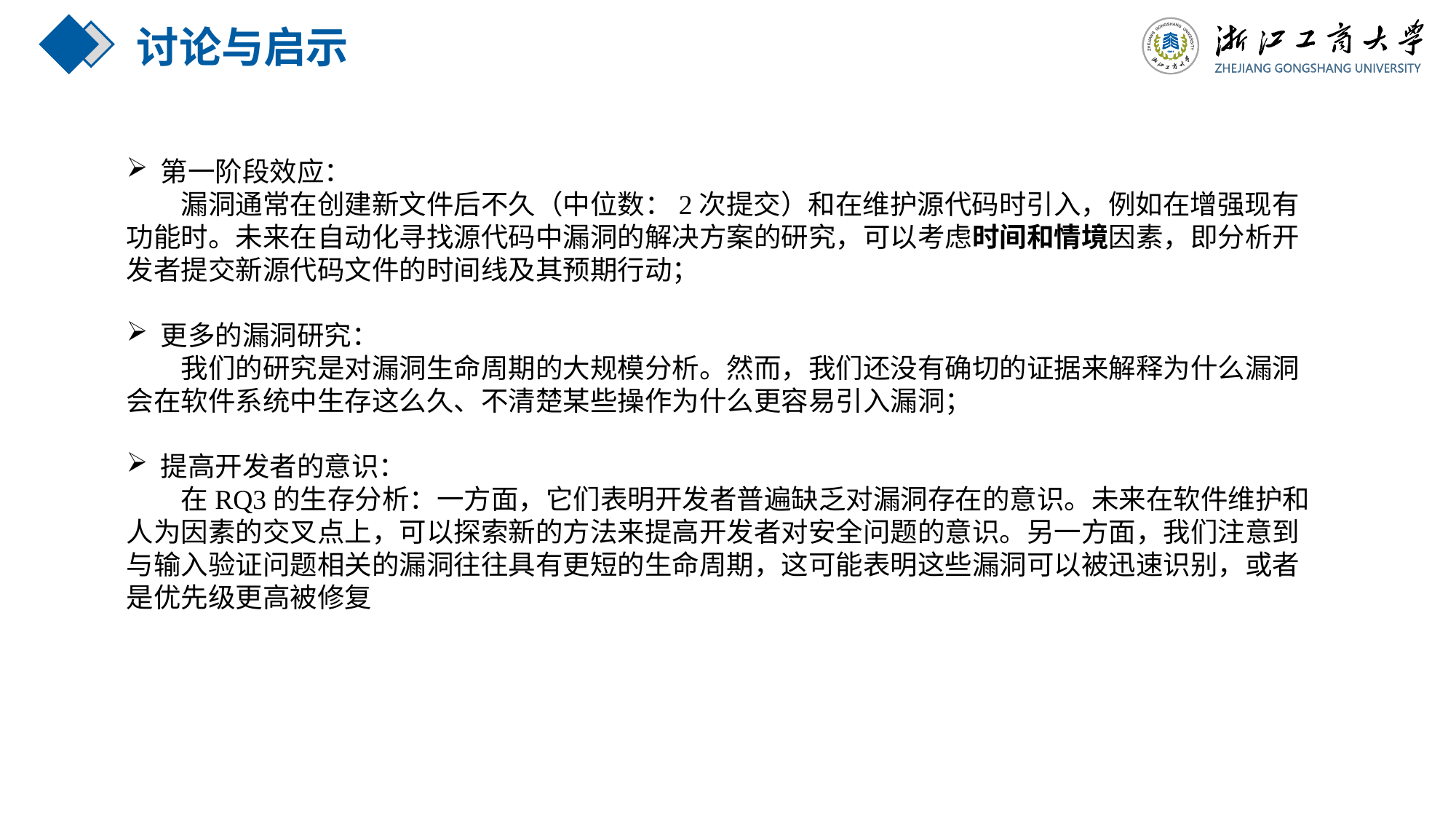

讨论与启示

第一阶段效应：
漏洞通常在创建新文件后不久（中位数：2次提交）和在维护源代码时引入，例如在增强现有功能时。未来在自动化寻找源代码中漏洞的解决方案的研究，可以考虑时间和情境因素，即分析开发者提交新源代码文件的时间线及其预期行动；

更多的漏洞研究：
我们的研究是对漏洞生命周期的大规模分析。然而，我们还没有确切的证据来解释为什么漏洞会在软件系统中生存这么久、不清楚某些操作为什么更容易引入漏洞；

提高开发者的意识：
在RQ3的生存分析：一方面，它们表明开发者普遍缺乏对漏洞存在的意识。未来在软件维护和人为因素的交叉点上，可以探索新的方法来提高开发者对安全问题的意识。另一方面，我们注意到与输入验证问题相关的漏洞往往具有更短的生命周期，这可能表明这些漏洞可以被迅速识别，或者是优先级更高被修复
21